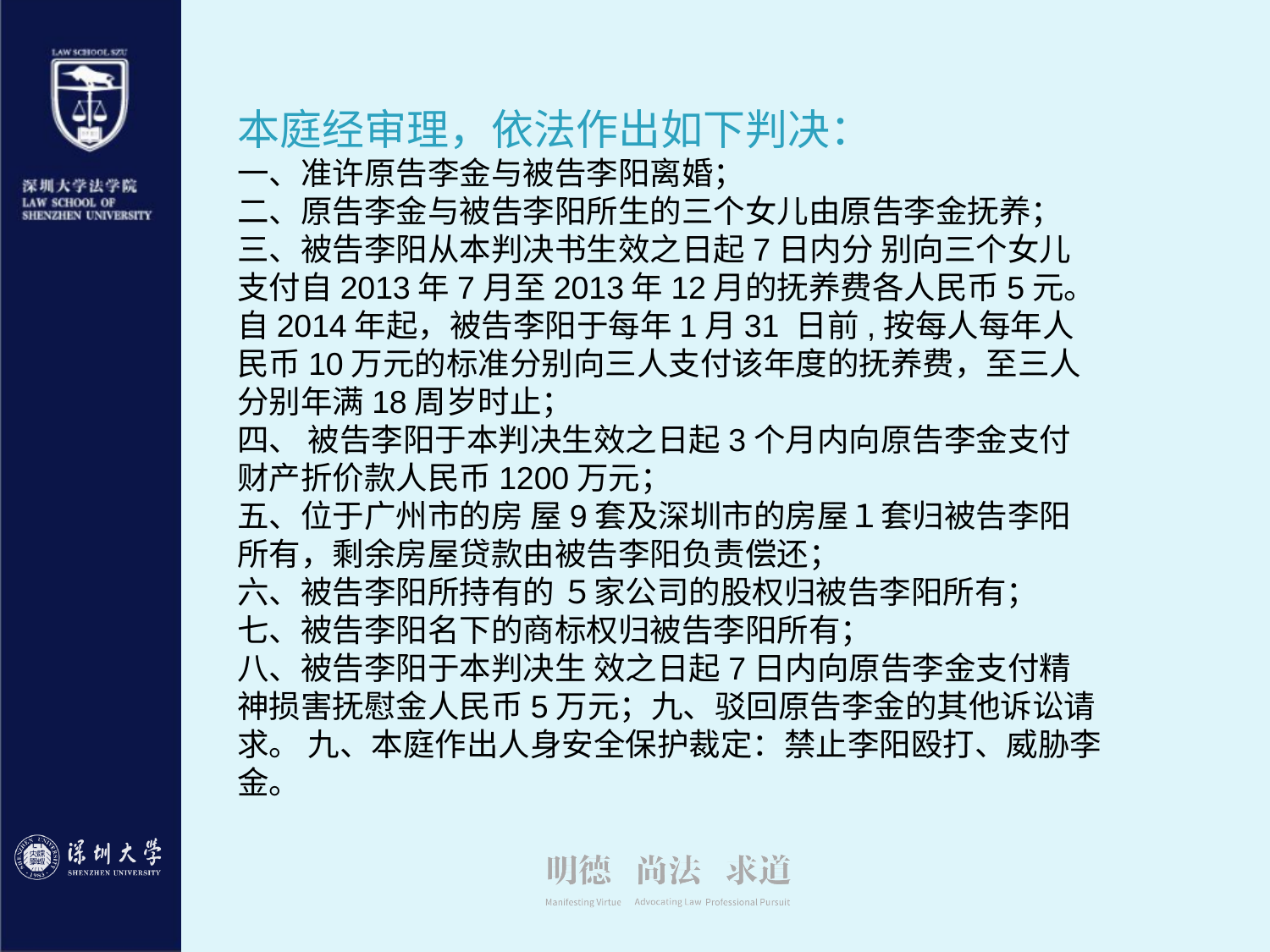

本庭经审理，依法作出如下判决：
一、准许原告李金与被告李阳离婚；
二、原告李金与被告李阳所生的三个女儿由原告李金抚养；
三、被告李阳从本判决书生效之日起7日内分 别向三个女儿支付自2013年7月至2013年12月的抚养费各人民币5元。自2014年起，被告李阳于每年1月31 日前,按每人每年人民币10万元的标准分别向三人支付该年度的抚养费，至三人分别年满18周岁时止；
四、 被告李阳于本判决生效之日起3个月内向原告李金支付财产折价款人民币1200万元；
五、位于广州市的房 屋9套及深圳市的房屋１套归被告李阳所有，剩余房屋贷款由被告李阳负责偿还；
六、被告李阳所持有的 ５家公司的股权归被告李阳所有；
七、被告李阳名下的商标权归被告李阳所有；
八、被告李阳于本判决生 效之日起7日内向原告李金支付精神损害抚慰金人民币5万元；九、驳回原告李金的其他诉讼请求。 九、本庭作出人身安全保护裁定：禁止李阳殴打、威胁李金。